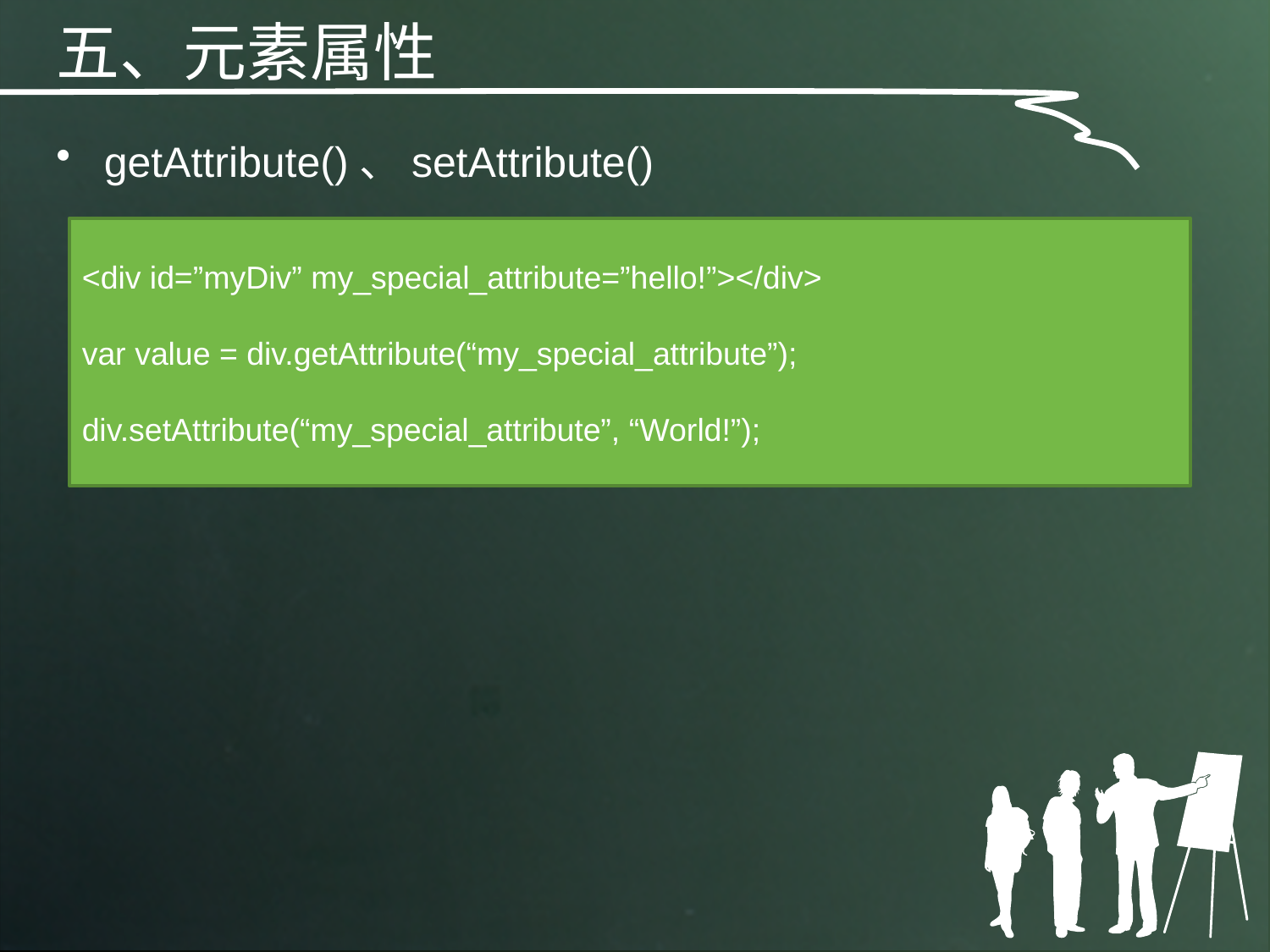

五、元素属性

getAttribute()、setAttribute()
<div id=”myDiv” my_special_attribute=”hello!”></div>

var value = div.getAttribute(“my_special_attribute”);

div.setAttribute(“my_special_attribute”, “World!”);